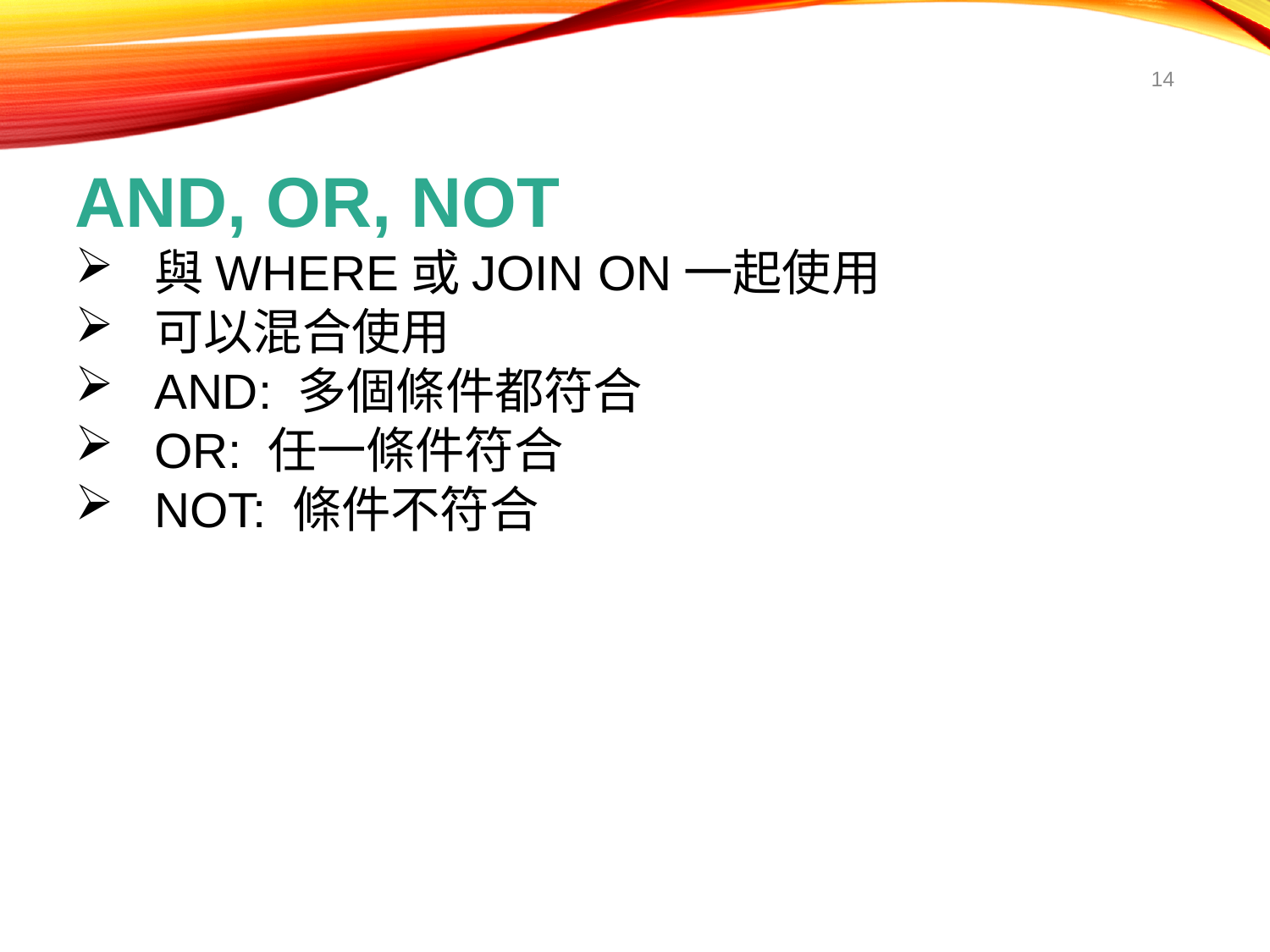

14
AND, OR, NOT
與WHERE或JOIN ON一起使用
可以混合使用
AND: 多個條件都符合
OR: 任一條件符合
NOT: 條件不符合